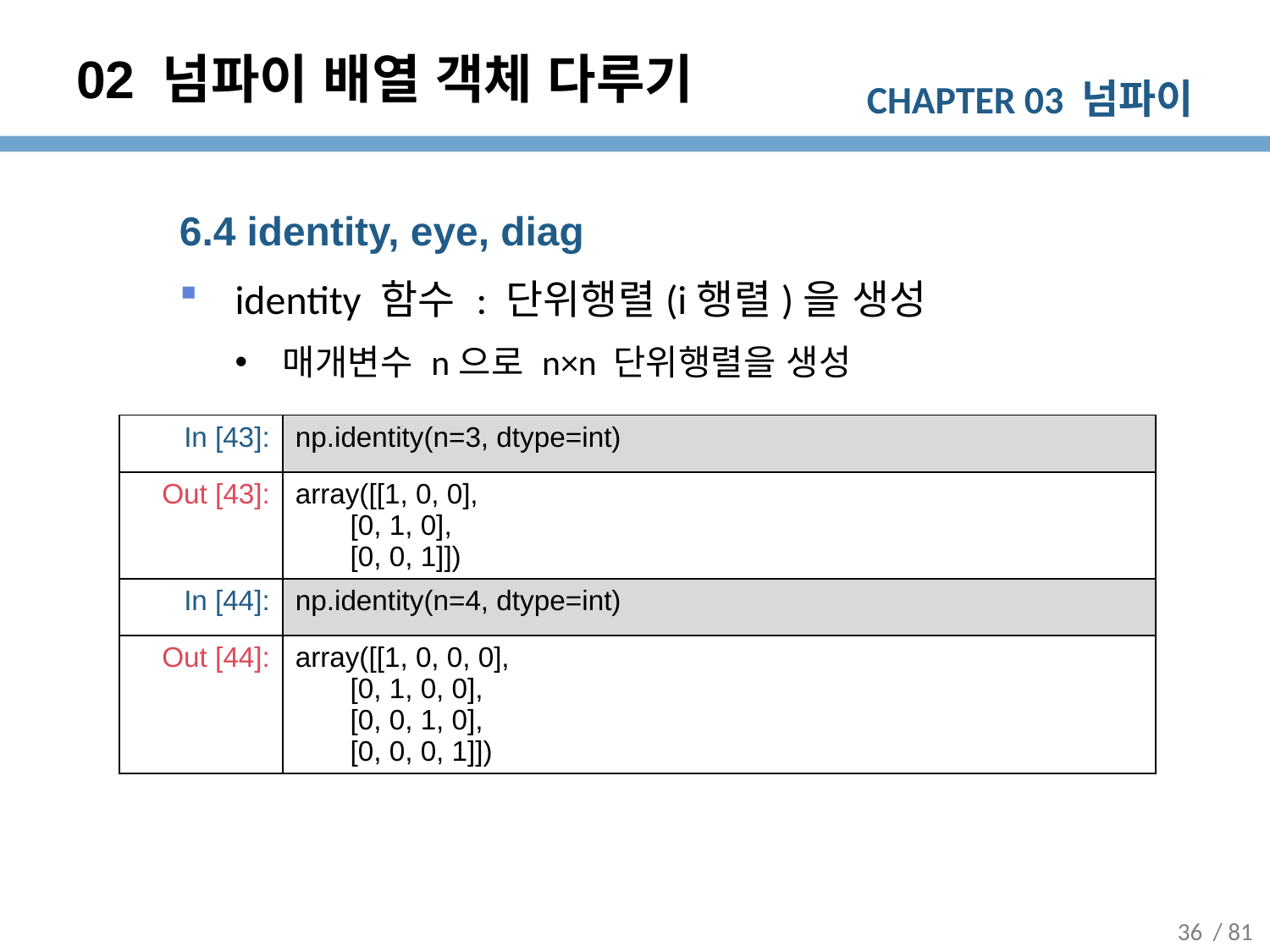

# 02 넘파이 배열 객체 다루기
6.4 identity, eye, diag
identity 함수 : 단위행렬(i행렬)을 생성
매개변수 n으로 n×n 단위행렬을 생성
| In [43]: | np.identity(n=3, dtype=int) |
| --- | --- |
| Out [43]: | array([[1, 0, 0], [0, 1, 0], [0, 0, 1]]) |
| In [44]: | np.identity(n=4, dtype=int) |
| Out [44]: | array([[1, 0, 0, 0], [0, 1, 0, 0], [0, 0, 1, 0], [0, 0, 0, 1]]) |